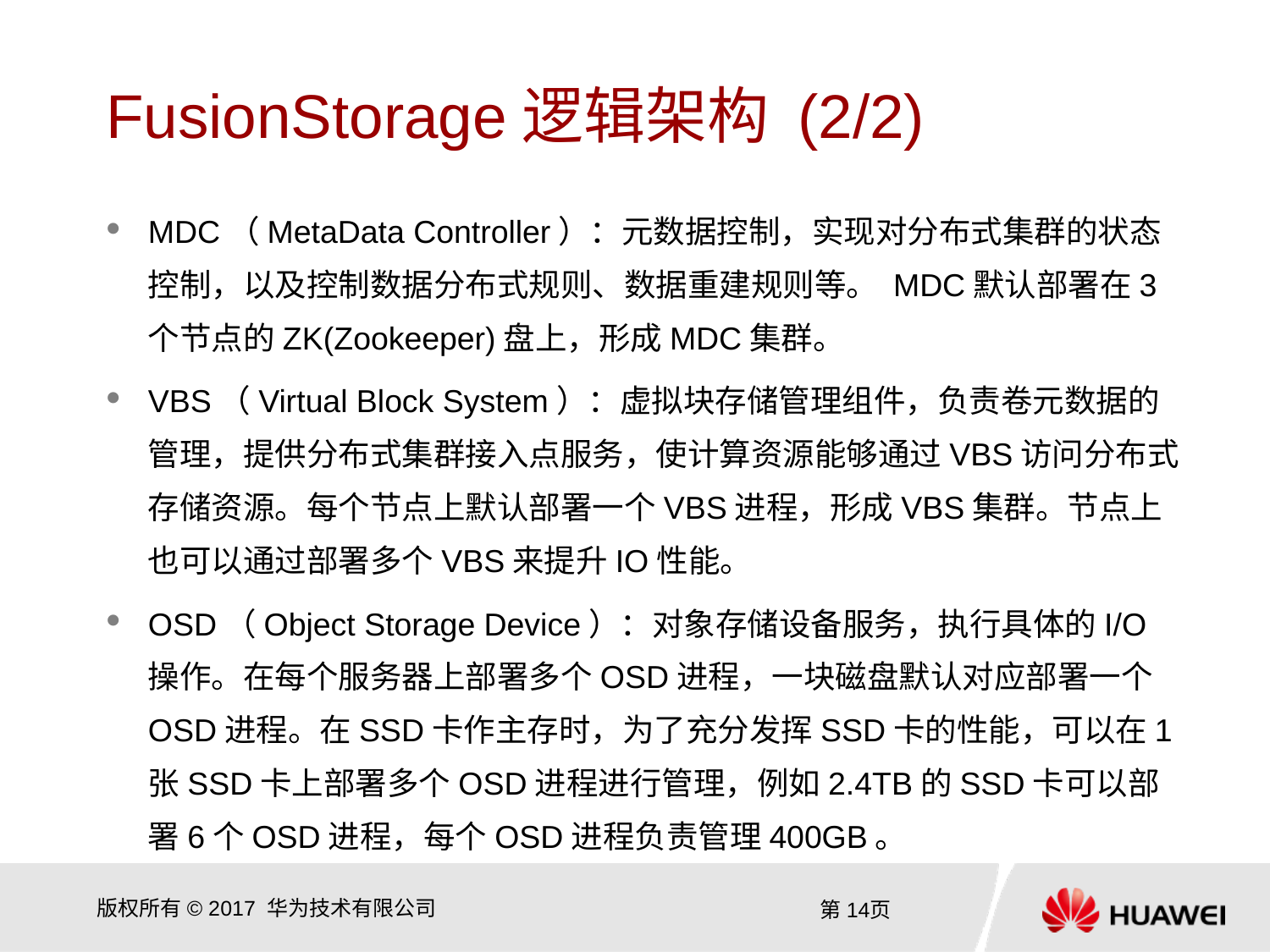

# FusionStorage逻辑架构 (2/2)
MDC（MetaData Controller）：元数据控制，实现对分布式集群的状态控制，以及控制数据分布式规则、数据重建规则等。 MDC默认部署在3个节点的ZK(Zookeeper)盘上，形成MDC集群。
VBS（Virtual Block System）：虚拟块存储管理组件，负责卷元数据的管理，提供分布式集群接入点服务，使计算资源能够通过VBS访问分布式存储资源。每个节点上默认部署一个VBS进程，形成VBS集群。节点上也可以通过部署多个VBS来提升IO性能。
OSD（Object Storage Device）：对象存储设备服务，执行具体的I/O操作。在每个服务器上部署多个OSD进程，一块磁盘默认对应部署一个OSD进程。在SSD卡作主存时，为了充分发挥SSD卡的性能，可以在1张SSD卡上部署多个OSD进程进行管理，例如2.4TB的SSD卡可以部署6个OSD进程，每个OSD进程负责管理400GB。